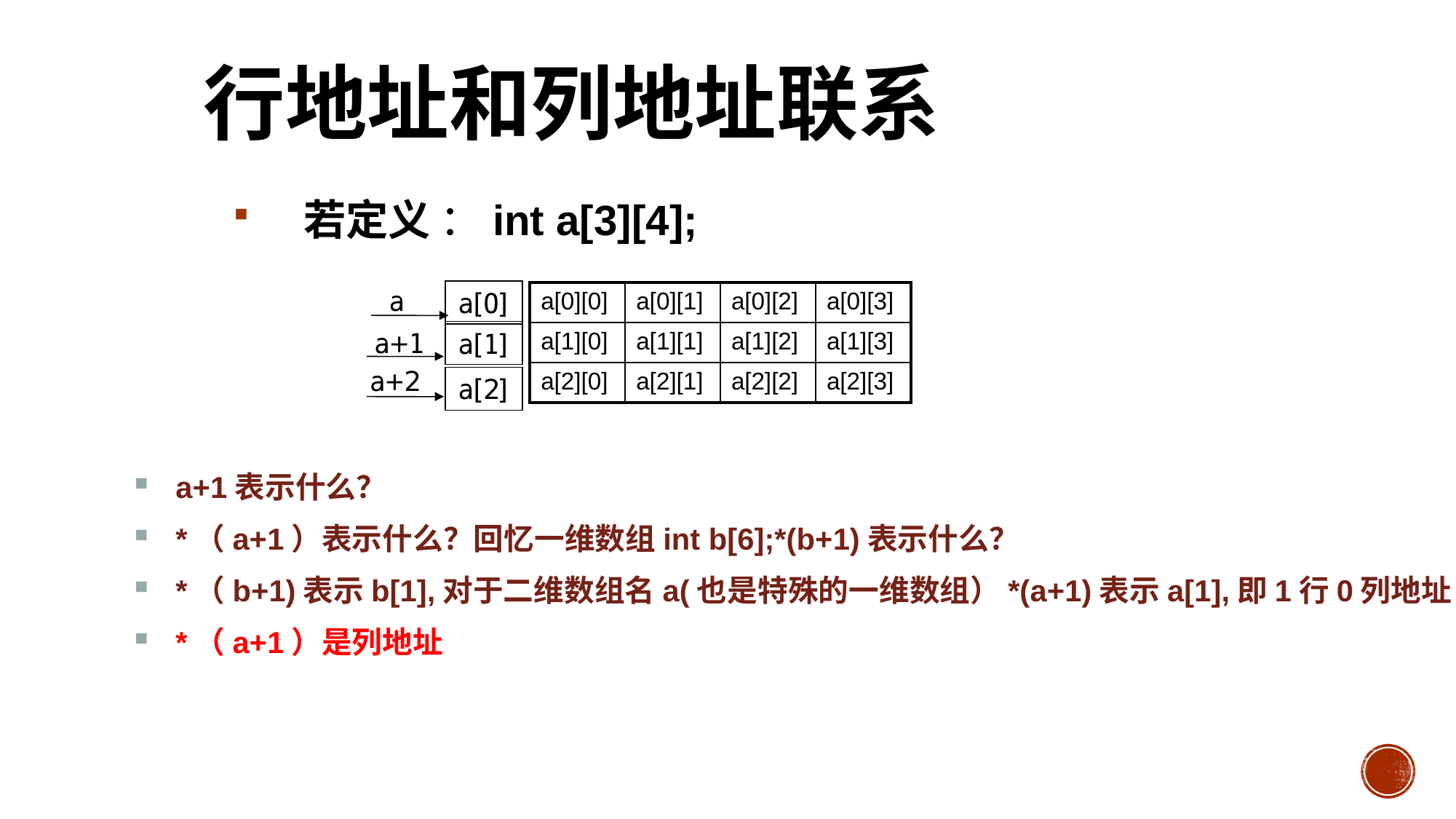

# 行地址和列地址联系
    若定义 ：int a[3][4];
a

a[0]
| a[0][0] | a[0][1] | a[0][2] | a[0][3] |
| --- | --- | --- | --- |
| a[1][0] | a[1][1] | a[1][2] | a[1][3] |
| a[2][0] | a[2][1] | a[2][2] | a[2][3] |
a+1

a[1]
a+2

a[2]
a+1表示什么？
*（a+1）表示什么？回忆一维数组int b[6];*(b+1)表示什么？
*（b+1)表示b[1],对于二维数组名a(也是特殊的一维数组）*(a+1)表示a[1],即1行0列地址
*（a+1）是列地址